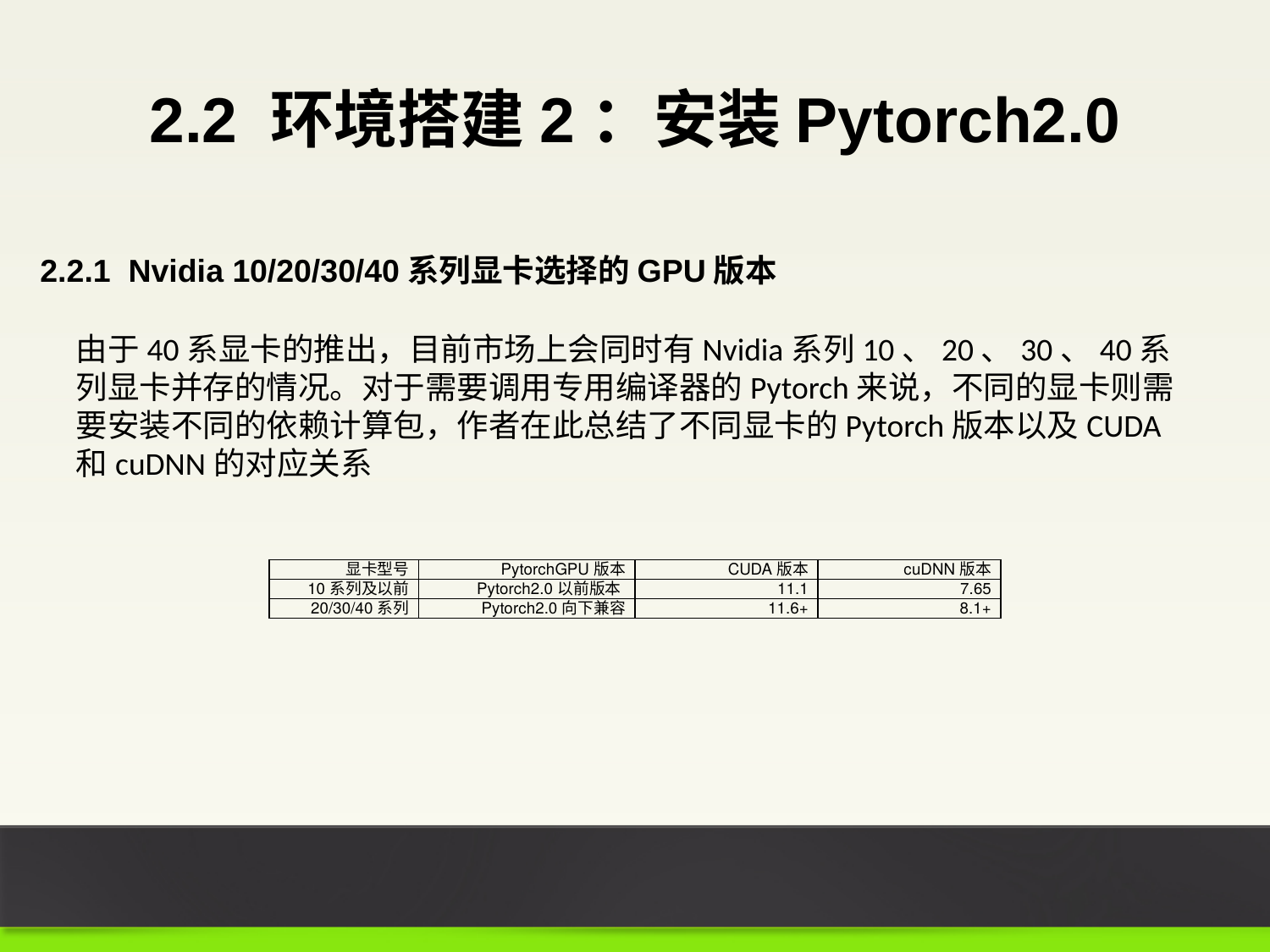

2.2 环境搭建2：安装Pytorch2.0
2.2.1  Nvidia 10/20/30/40系列显卡选择的GPU版本
由于40系显卡的推出，目前市场上会同时有Nvidia系列10、20、30、40系列显卡并存的情况。对于需要调用专用编译器的Pytorch来说，不同的显卡则需要安装不同的依赖计算包，作者在此总结了不同显卡的Pytorch版本以及CUDA和cuDNN的对应关系
| 显卡型号 | PytorchGPU版本 | CUDA版本 | cuDNN版本 |
| --- | --- | --- | --- |
| 10系列及以前 | Pytorch2.0以前版本 | 11.1 | 7.65 |
| 20/30/40系列 | Pytorch2.0向下兼容 | 11.6+ | 8.1+ |